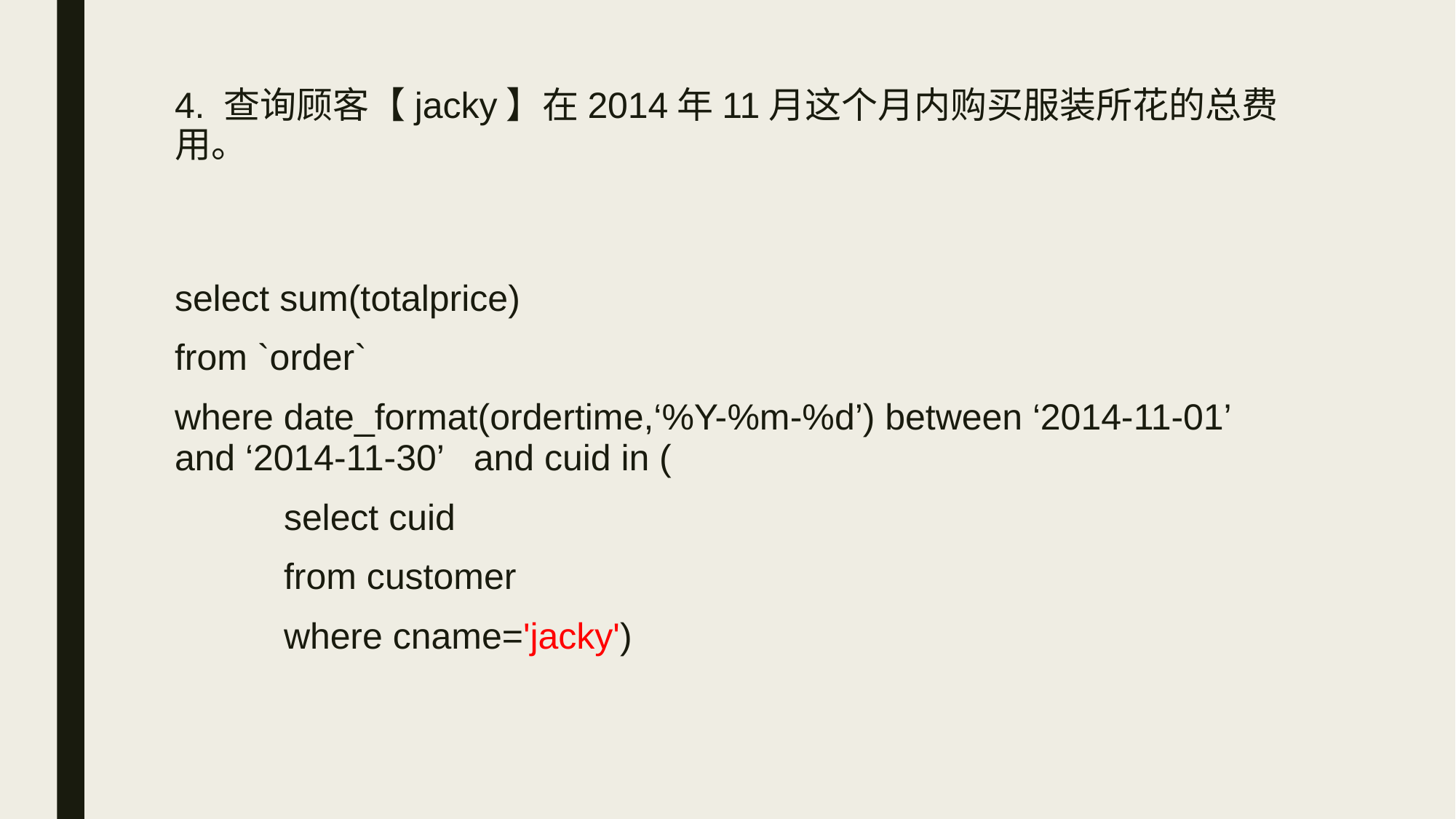

# 4. 查询顾客【jacky】在2014年11月这个月内购买服装所花的总费用。
select sum(totalprice)
from `order`
where date_format(ordertime,‘%Y-%m-%d’) between ‘2014-11-01’ and ‘2014-11-30’   and cuid in (
	select cuid
	from customer
	where cname='jacky')